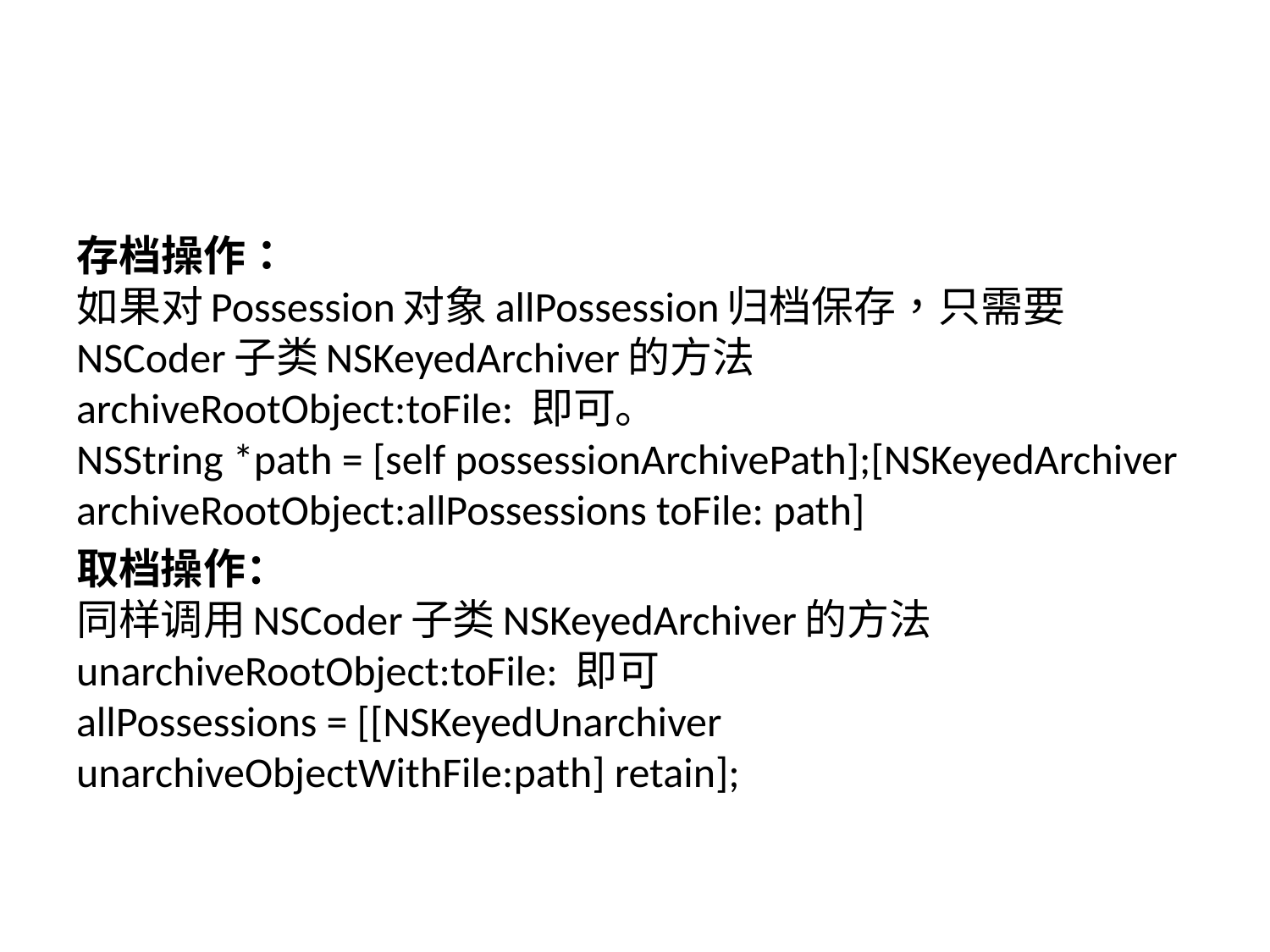

存档操作：
如果对Possession对象allPossession归档保存，只需要NSCoder子类NSKeyedArchiver的方法archiveRootObject:toFile: 即可。
NSString *path = [self possessionArchivePath];[NSKeyedArchiver archiveRootObject:allPossessions toFile: path]
取档操作：
同样调用NSCoder子类NSKeyedArchiver的方法unarchiveRootObject:toFile: 即可 
allPossessions = [[NSKeyedUnarchiver unarchiveObjectWithFile:path] retain];